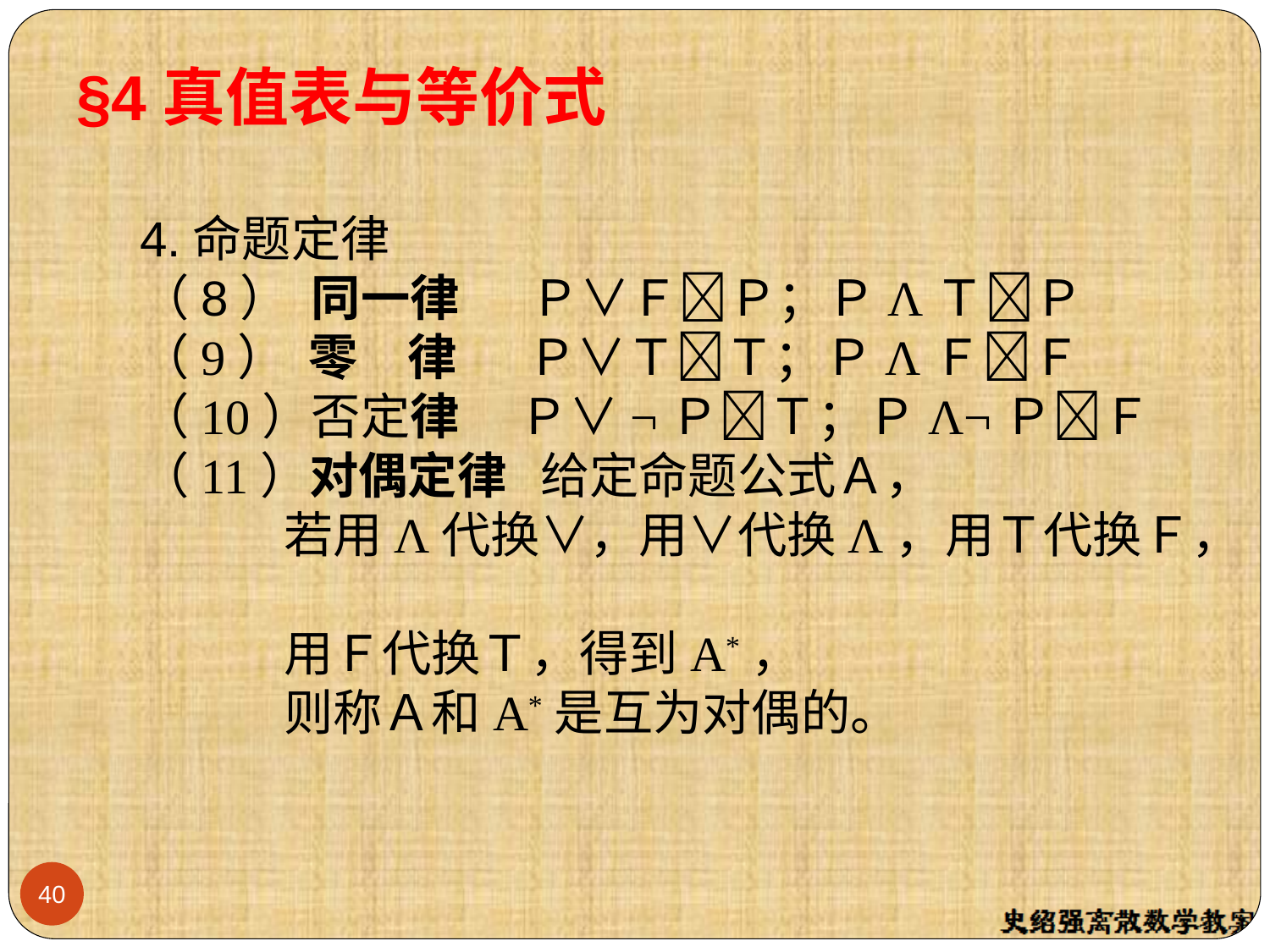

4.命题定律
（8）  同一律　  Ｐ∨Ｆ⇔Ｐ；ＰΛＴ⇔Ｐ
（9）  零　律　  Ｐ∨Ｔ⇔Ｔ；ＰΛＦ⇔Ｆ
（10）否定律　 Ｐ∨¬Ｐ⇔Ｔ；ＰΛ¬Ｐ⇔Ｆ
（11）对偶定律   给定命题公式Ａ，
            若用Λ代换∨，用∨代换Λ，用Ｔ代换Ｆ，
            用Ｆ代换Ｔ，得到A*，
            则称Ａ和A*是互为对偶的。

§4真值表与等价式

40